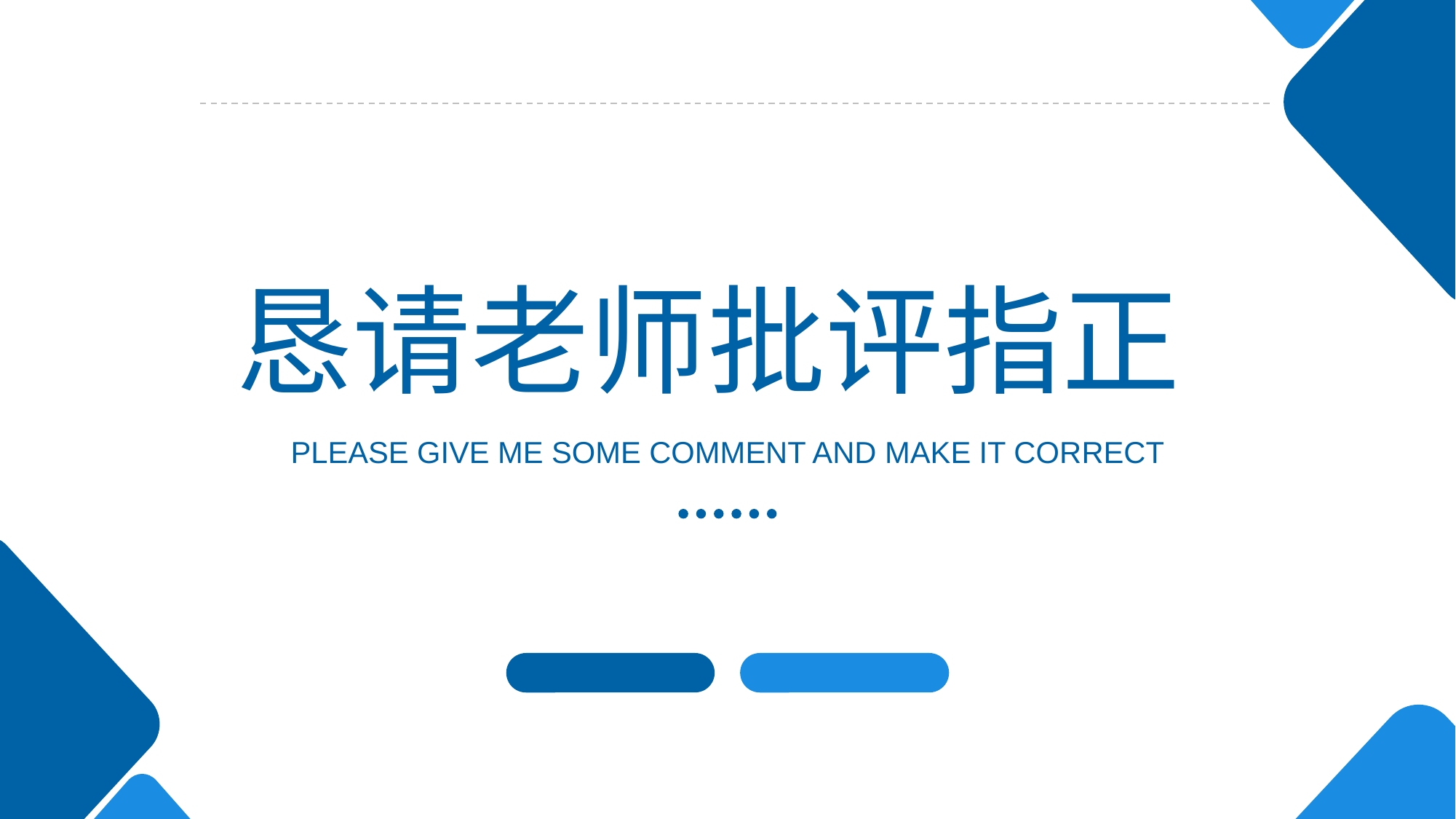

恳请老师批评指正
please give me some comment and make it correct